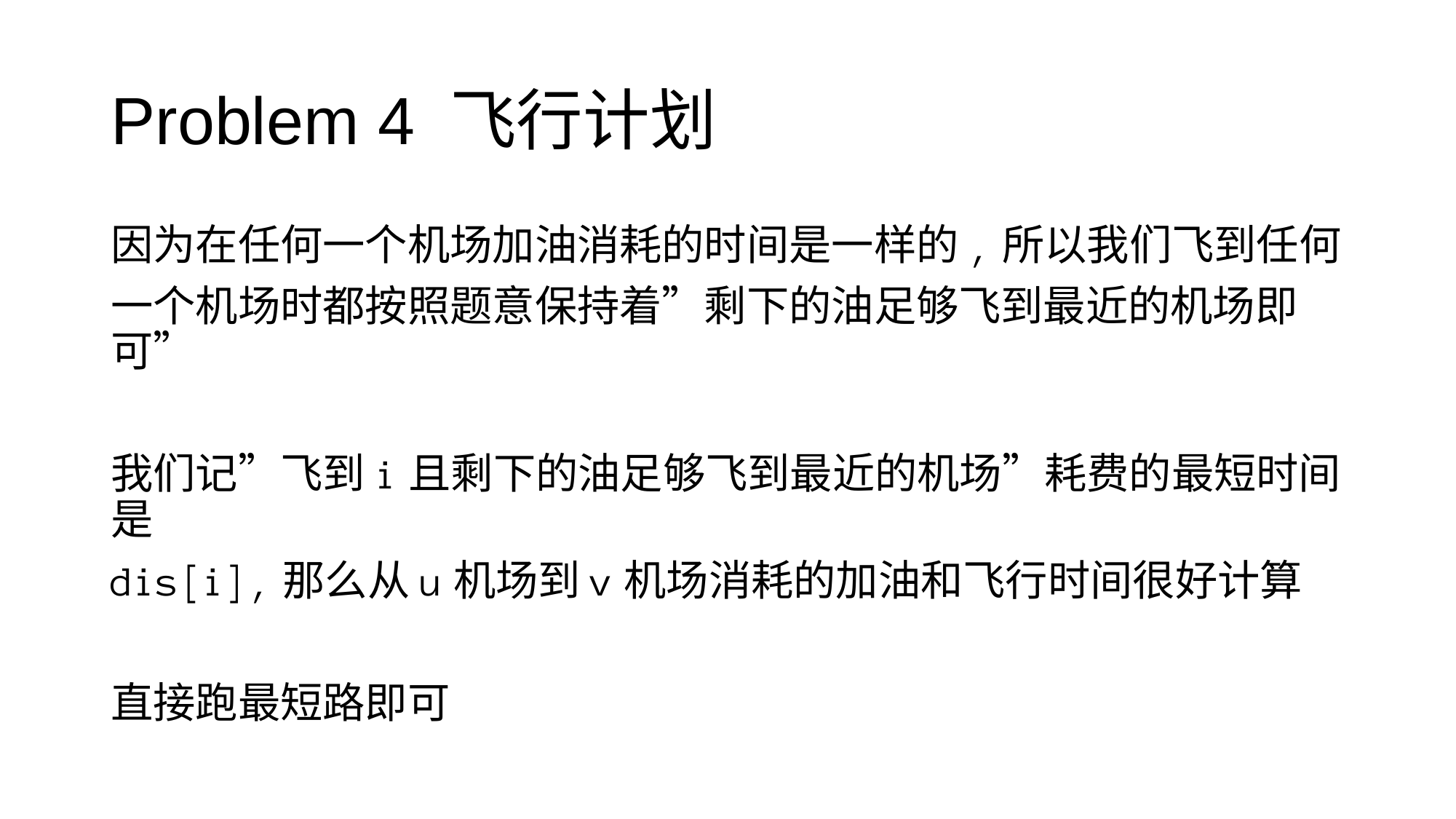

# Problem 4 飞行计划
因为在任何一个机场加油消耗的时间是一样的,所以我们飞到任何
一个机场时都按照题意保持着”剩下的油足够飞到最近的机场即可”

我们记”飞到i且剩下的油足够飞到最近的机场”耗费的最短时间是
dis[i],那么从u机场到v机场消耗的加油和飞行时间很好计算

直接跑最短路即可